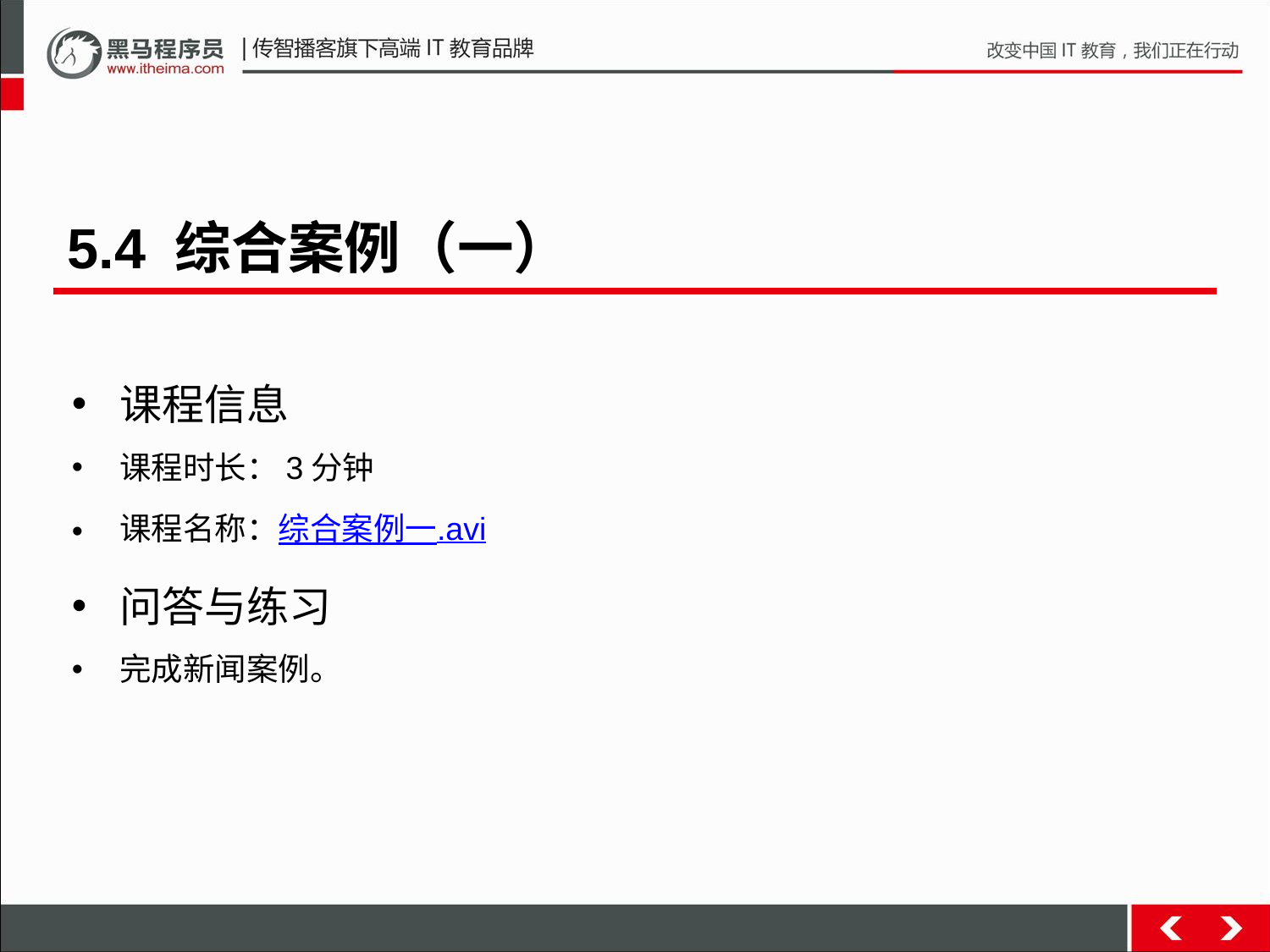

5.4 综合案例（一）
课程信息
课程时长：3分钟
课程名称：综合案例一.avi
问答与练习
完成新闻案例。